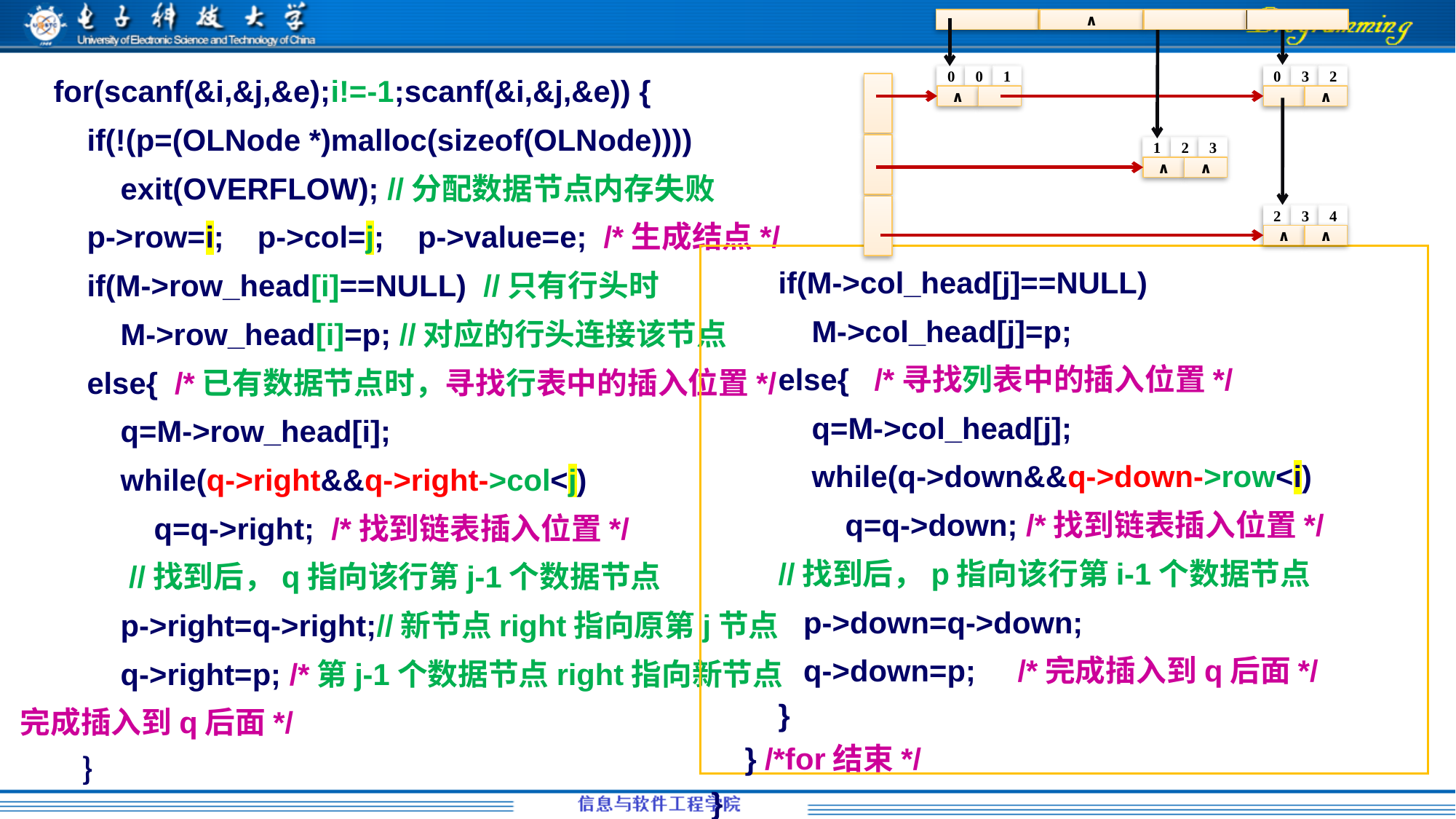

∧

0
0
1
∧

0
3
2

∧

1
2
3
∧
∧

2
3
4
∧
∧
    for(scanf(&i,&j,&e);i!=-1;scanf(&i,&j,&e)) {
        if(!(p=(OLNode *)malloc(sizeof(OLNode))))
            exit(OVERFLOW); //分配数据节点内存失败
        p->row=i;    p->col=j;    p->value=e;  /*生成结点*/
        if(M->row_head[i]==NULL)  //只有行头时
            M->row_head[i]=p; //对应的行头连接该节点
        else{  /*已有数据节点时，寻找行表中的插入位置*/
            q=M->row_head[i];
            while(q->right&&q->right->col<j)
                q=q->right;  /*找到链表插入位置*/
             //找到后，q指向该行第j-1个数据节点
            p->right=q->right;//新节点right指向原第j节点
            q->right=p; /*第j-1个数据节点right指向新节点
完成插入到q后面*/
        ｝

        if(M->col_head[j]==NULL)
            M->col_head[j]=p;
        else{   /*寻找列表中的插入位置*/
            q=M->col_head[j];
            while(q->down&&q->down->row<i)
                q=q->down; /*找到链表插入位置*/
        //找到后，p指向该行第i-1个数据节点
           p->down=q->down;
           q->down=p;     /*完成插入到q后面*/
        }
    } /*for结束*/
}